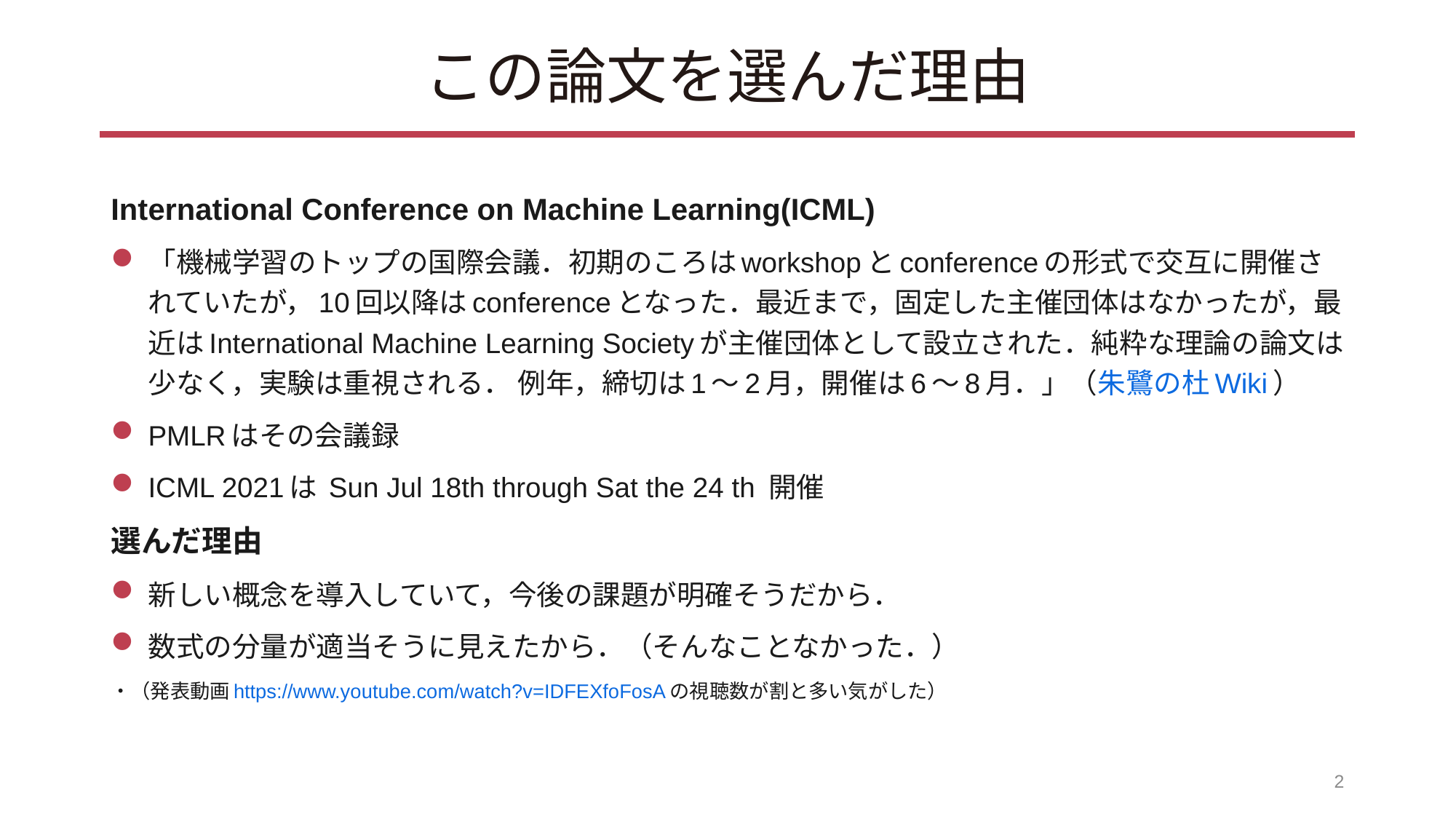

# この論文を選んだ理由
International Conference on Machine Learning(ICML)
「機械学習のトップの国際会議．初期のころはworkshopとconferenceの形式で交互に開催されていたが，10回以降はconferenceとなった．最近まで，固定した主催団体はなかったが，最近はInternational Machine Learning Societyが主催団体として設立された．純粋な理論の論文は少なく，実験は重視される． 例年，締切は1〜2月，開催は6〜8月．」（朱鷺の杜Wiki）
PMLRはその会議録
ICML 2021は Sun Jul 18th through Sat the 24 th 開催
選んだ理由
新しい概念を導入していて，今後の課題が明確そうだから．
数式の分量が適当そうに見えたから．（そんなことなかった．）
・（発表動画https://www.youtube.com/watch?v=IDFEXfoFosAの視聴数が割と多い気がした）

2